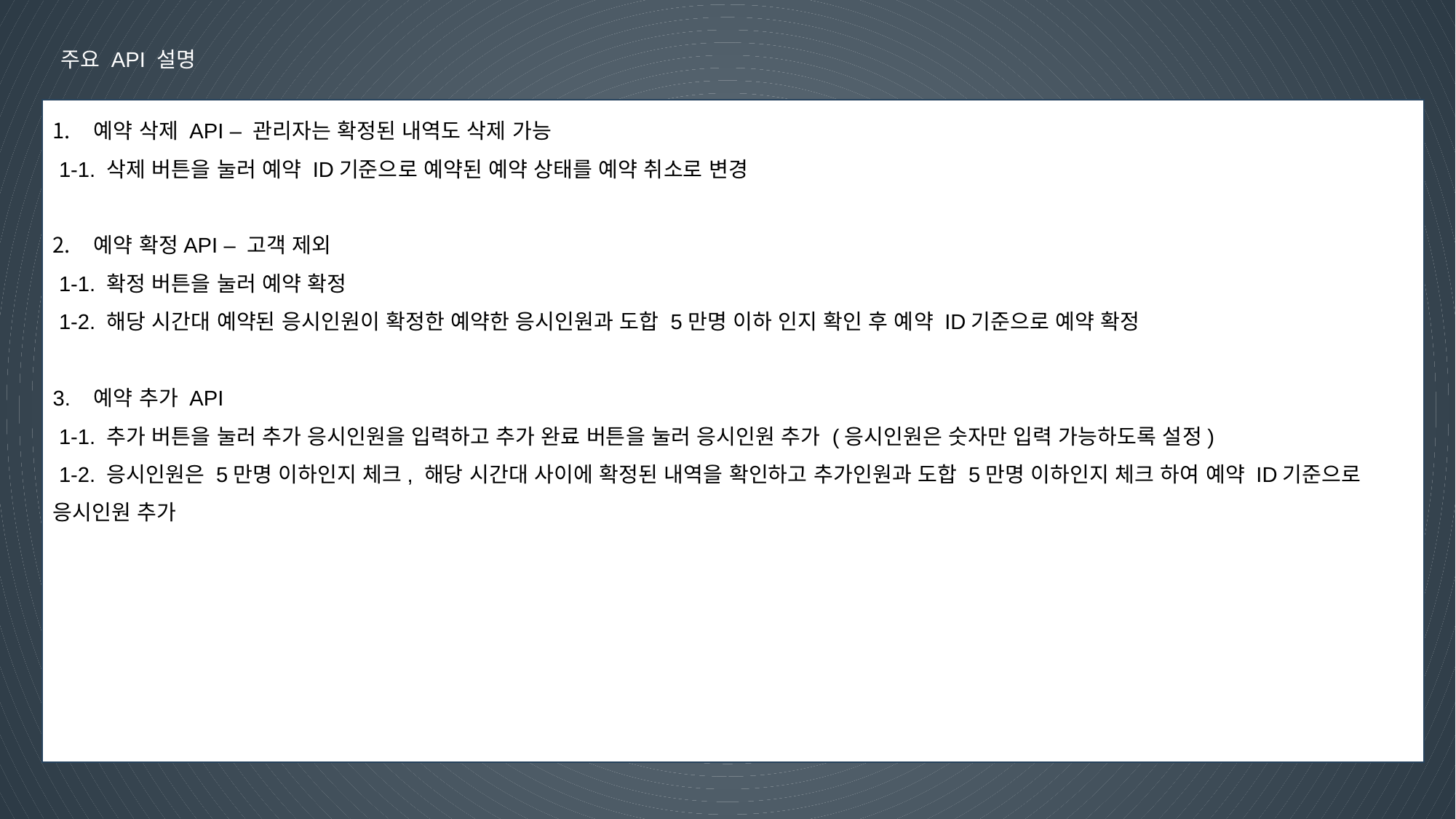

주요 API 설명
예약 삭제 API – 관리자는 확정된 내역도 삭제 가능
 1-1. 삭제 버튼을 눌러 예약 ID기준으로 예약된 예약 상태를 예약 취소로 변경

예약 확정API – 고객 제외
 1-1. 확정 버튼을 눌러 예약 확정
 1-2. 해당 시간대 예약된 응시인원이 확정한 예약한 응시인원과 도합 5만명 이하 인지 확인 후 예약 ID기준으로 예약 확정

3.   예약 추가 API
 1-1. 추가 버튼을 눌러 추가 응시인원을 입력하고 추가 완료 버튼을 눌러 응시인원 추가 (응시인원은 숫자만 입력 가능하도록 설정)
 1-2. 응시인원은 5만명 이하인지 체크, 해당 시간대 사이에 확정된 내역을 확인하고 추가인원과 도합 5만명 이하인지 체크 하여 예약 ID기준으로 응시인원 추가